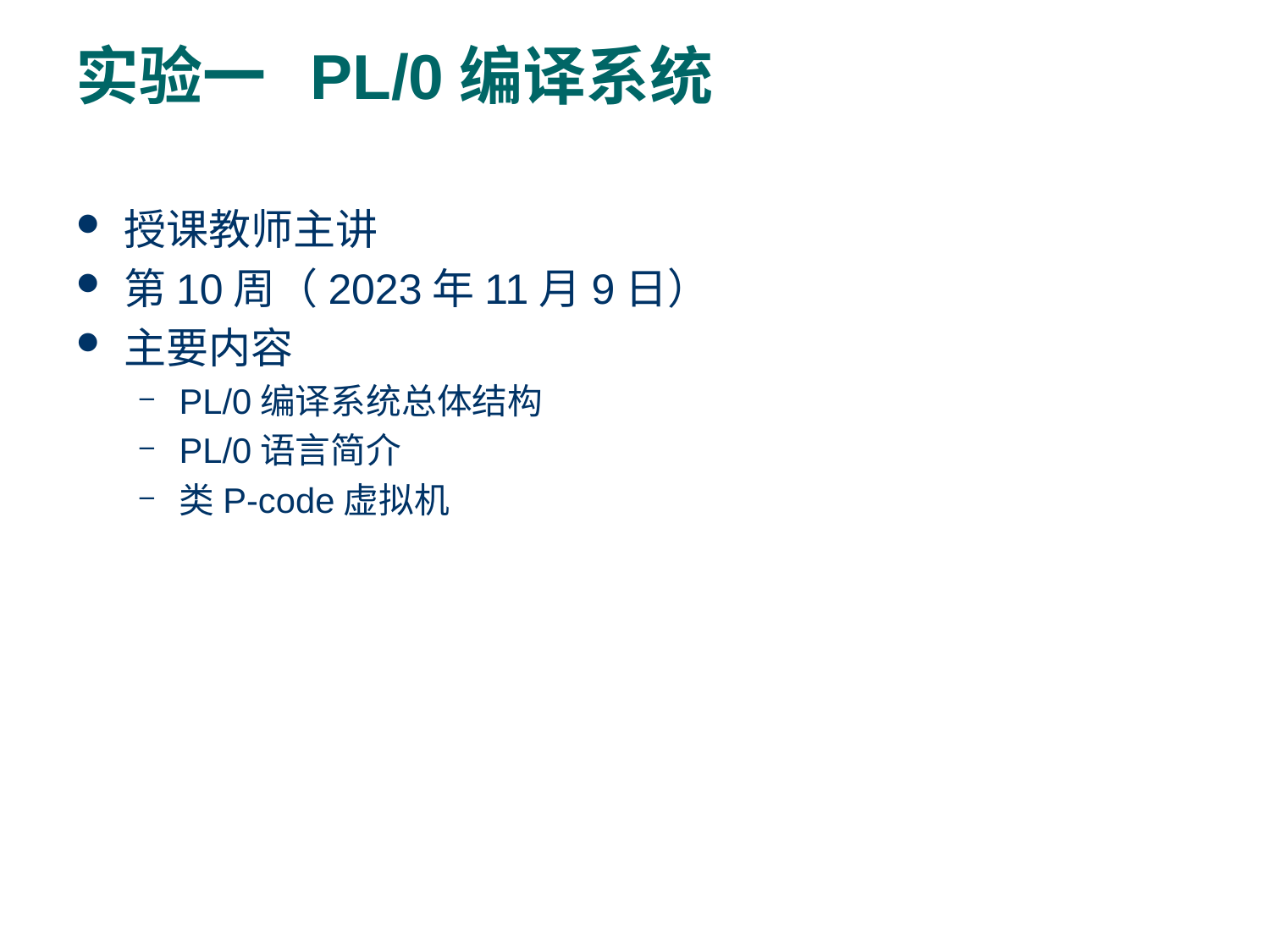

# 实验一  PL/0编译系统
授课教师主讲
第10周（2023年11月9日）
主要内容
PL/0编译系统总体结构
PL/0语言简介
类P-code虚拟机